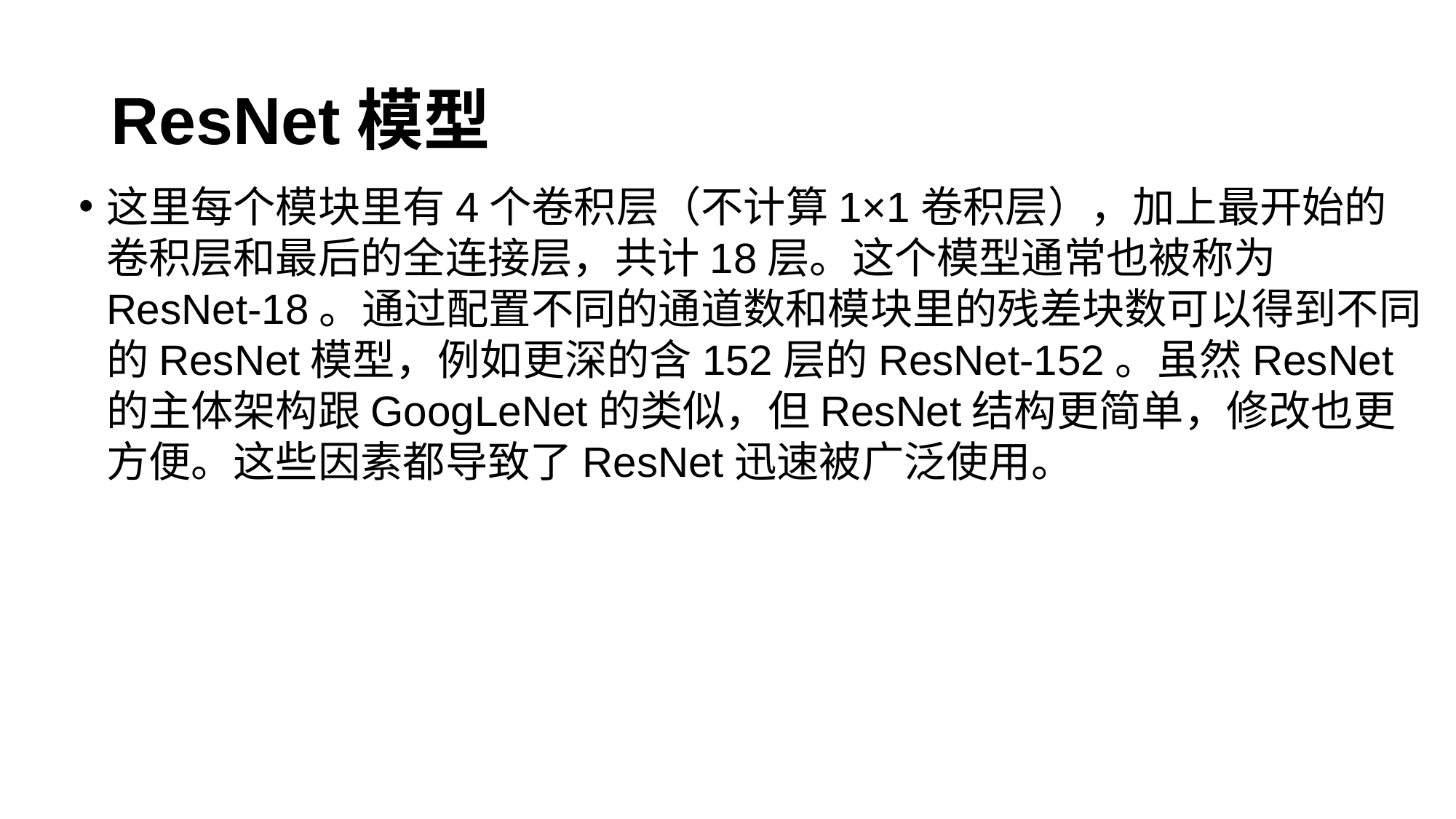

# ResNet模型
这里每个模块里有4个卷积层（不计算1×1卷积层），加上最开始的卷积层和最后的全连接层，共计18层。这个模型通常也被称为ResNet-18。通过配置不同的通道数和模块里的残差块数可以得到不同的ResNet模型，例如更深的含152层的ResNet-152。虽然ResNet的主体架构跟GoogLeNet的类似，但ResNet结构更简单，修改也更方便。这些因素都导致了ResNet迅速被广泛使用。